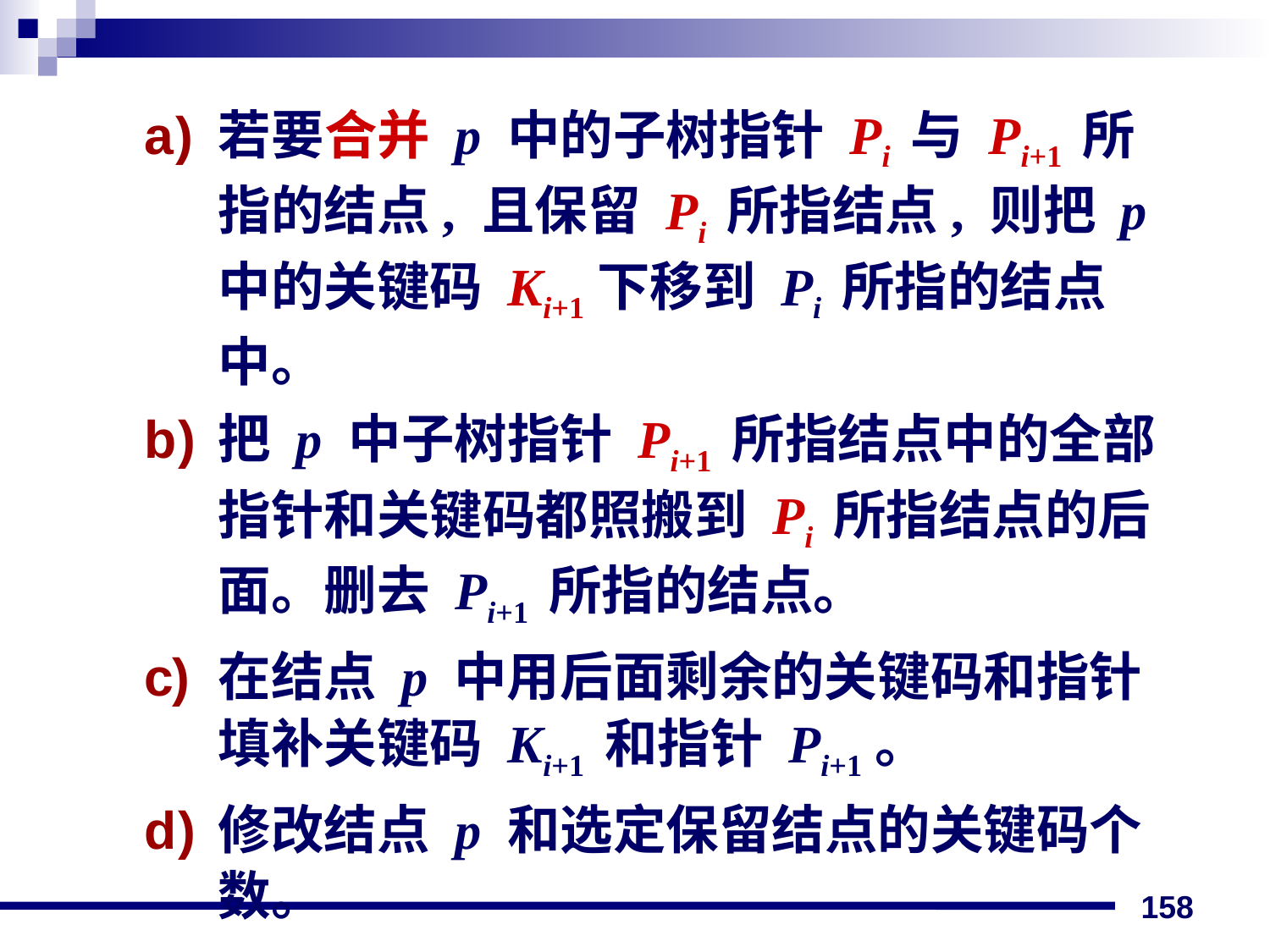

若要合并 p 中的子树指针 Pi 与 Pi+1 所指的结点, 且保留 Pi 所指结点, 则把 p 中的关键码 Ki+1下移到 Pi 所指的结点中。
把 p 中子树指针 Pi+1 所指结点中的全部指针和关键码都照搬到 Pi 所指结点的后面。删去 Pi+1 所指的结点。
在结点 p 中用后面剩余的关键码和指针填补关键码 Ki+1 和指针 Pi+1。
修改结点 p 和选定保留结点的关键码个数。
158